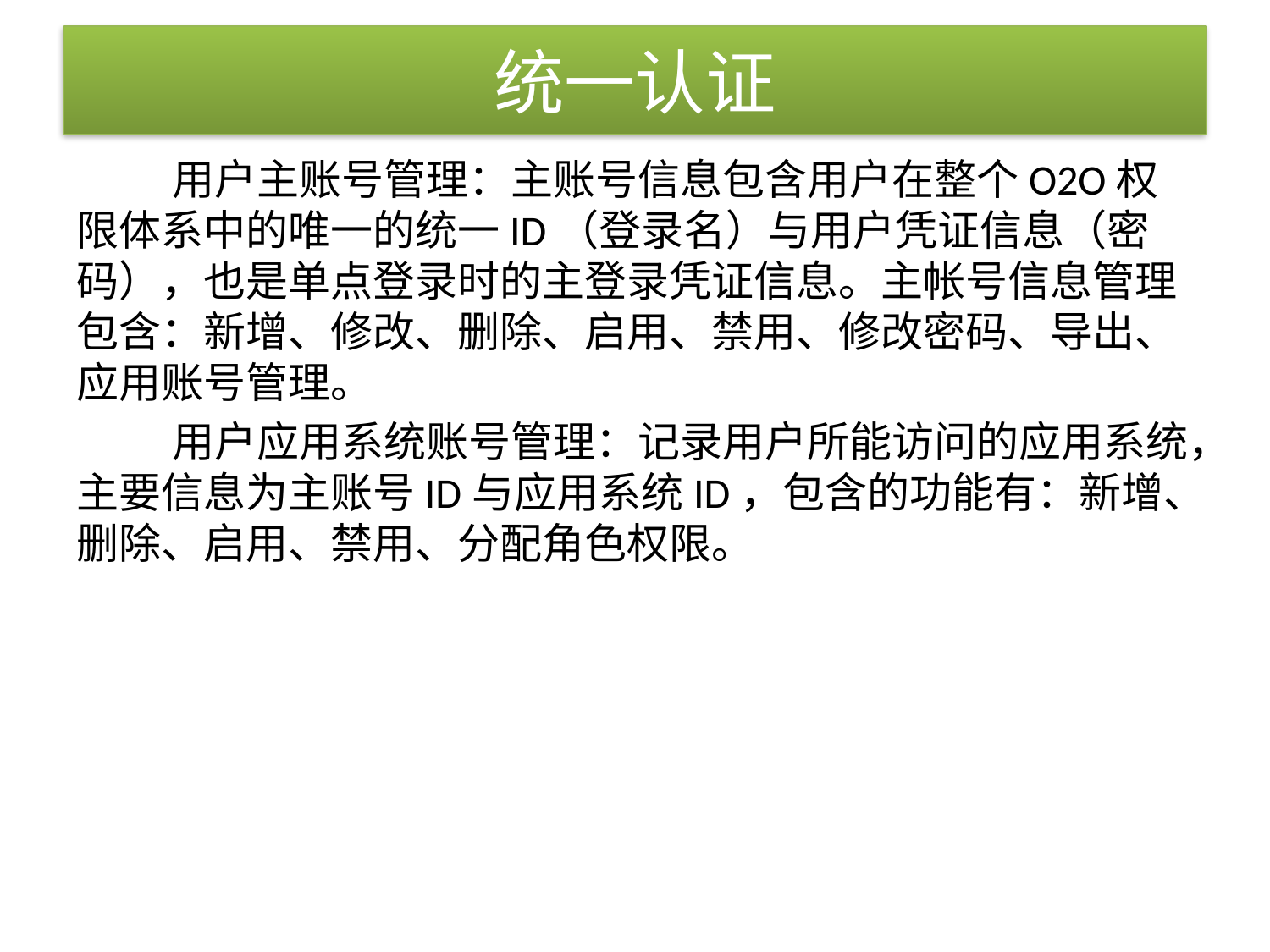

统一认证
#
         用户主账号管理：主账号信息包含用户在整个O2O权限体系中的唯一的统一ID（登录名）与用户凭证信息（密码），也是单点登录时的主登录凭证信息。主帐号信息管理包含：新增、修改、删除、启用、禁用、修改密码、导出、应用账号管理。
         用户应用系统账号管理：记录用户所能访问的应用系统，主要信息为主账号ID与应用系统ID，包含的功能有：新增、删除、启用、禁用、分配角色权限。